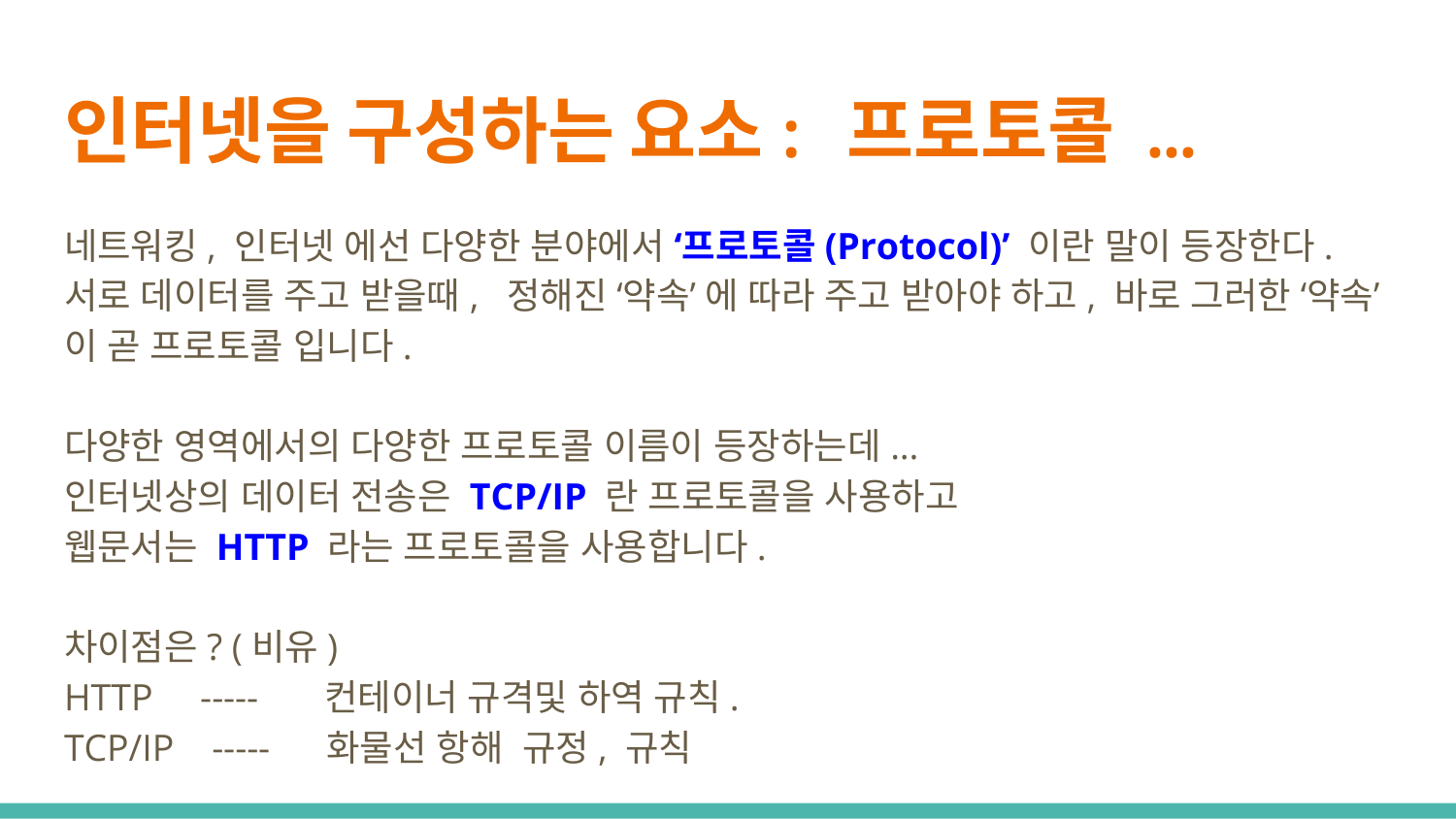

# 인터넷을 구성하는 요소:  프로토콜 ...
네트워킹, 인터넷 에선 다양한 분야에서 ‘프로토콜(Protocol)’ 이란 말이 등장한다.
서로 데이터를 주고 받을때,  정해진 ‘약속’ 에 따라 주고 받아야 하고, 바로 그러한 ‘약속’이 곧 프로토콜 입니다.
다양한 영역에서의 다양한 프로토콜 이름이 등장하는데...
인터넷상의 데이터 전송은 TCP/IP 란 프로토콜을 사용하고
웹문서는 HTTP 라는 프로토콜을 사용합니다.
차이점은? (비유)
HTTP     -----      컨테이너 규격및 하역 규칙.
TCP/IP    -----     화물선 항해  규정, 규칙